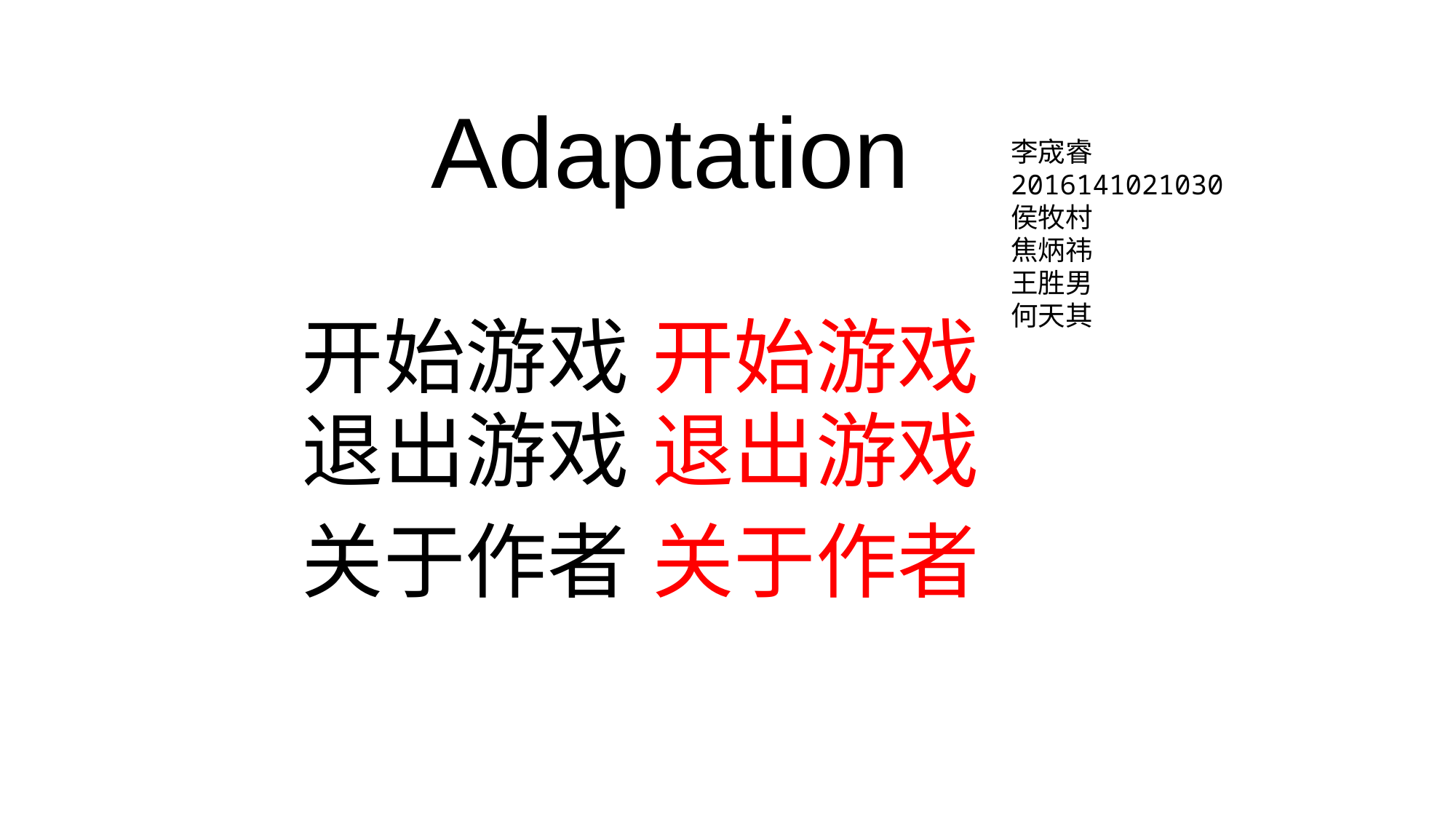

Adaptation
李宬睿 2016141021030
侯牧村
焦炳祎
王胜男
何天其
开始游戏
开始游戏
退出游戏
退出游戏
关于作者
关于作者